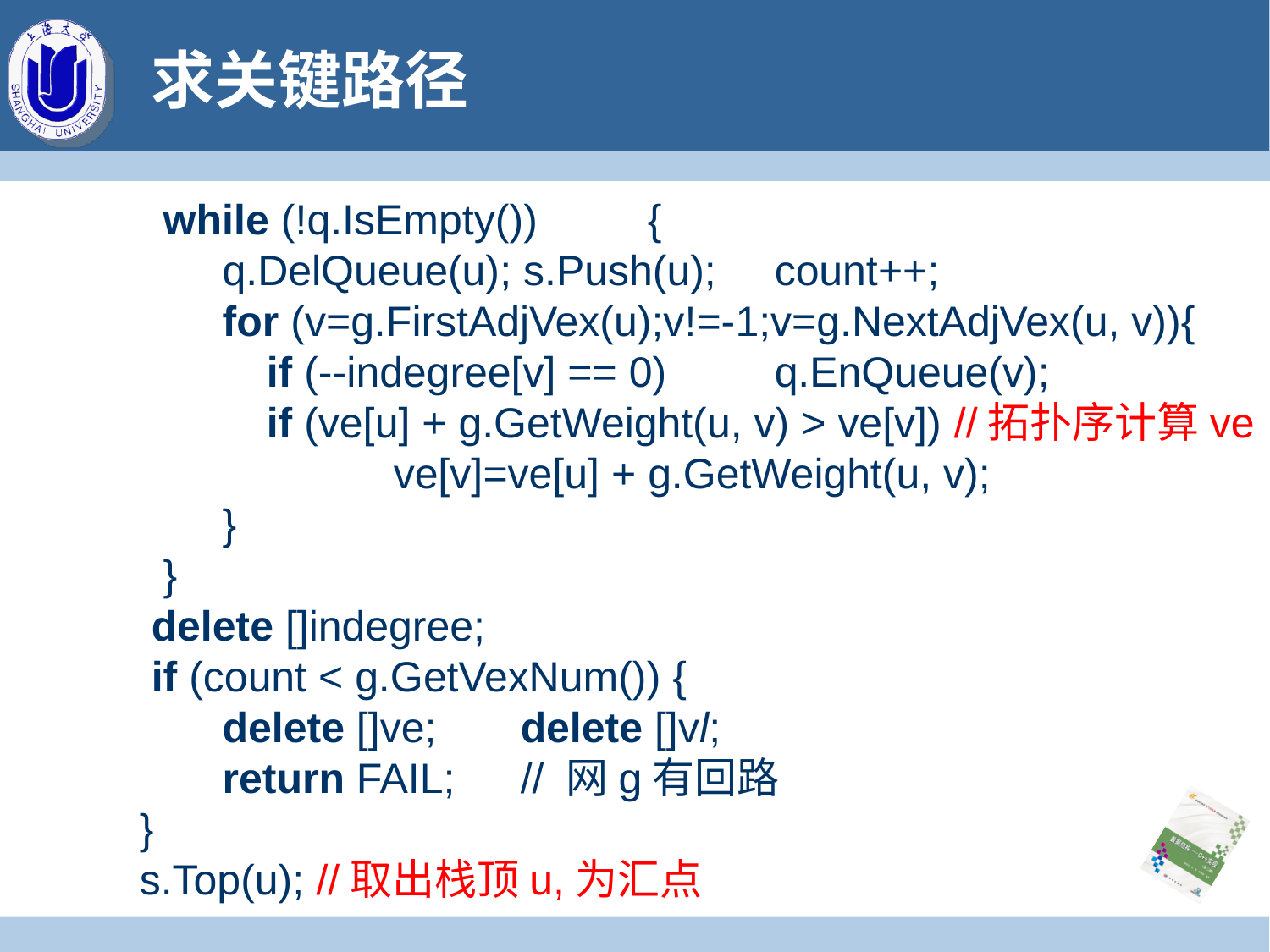

# 求关键路径
	  while (!q.IsEmpty())	{
	       q.DelQueue(u); s.Push(u);	count++;
	       for (v=g.FirstAdjVex(u);v!=-1;v=g.NextAdjVex(u, v)){
		if (--indegree[v] == 0)	q.EnQueue(v);
		if (ve[u] + g.GetWeight(u, v) > ve[v]) //拓扑序计算ve
			ve[v]=ve[u] + g.GetWeight(u, v);
	       }
	  }
	 delete []indegree;
	 if (count < g.GetVexNum()) {
	       delete []ve;	delete []vl;
	       return FAIL;	// 网g有回路
	}
	s.Top(u); //取出栈顶u,为汇点